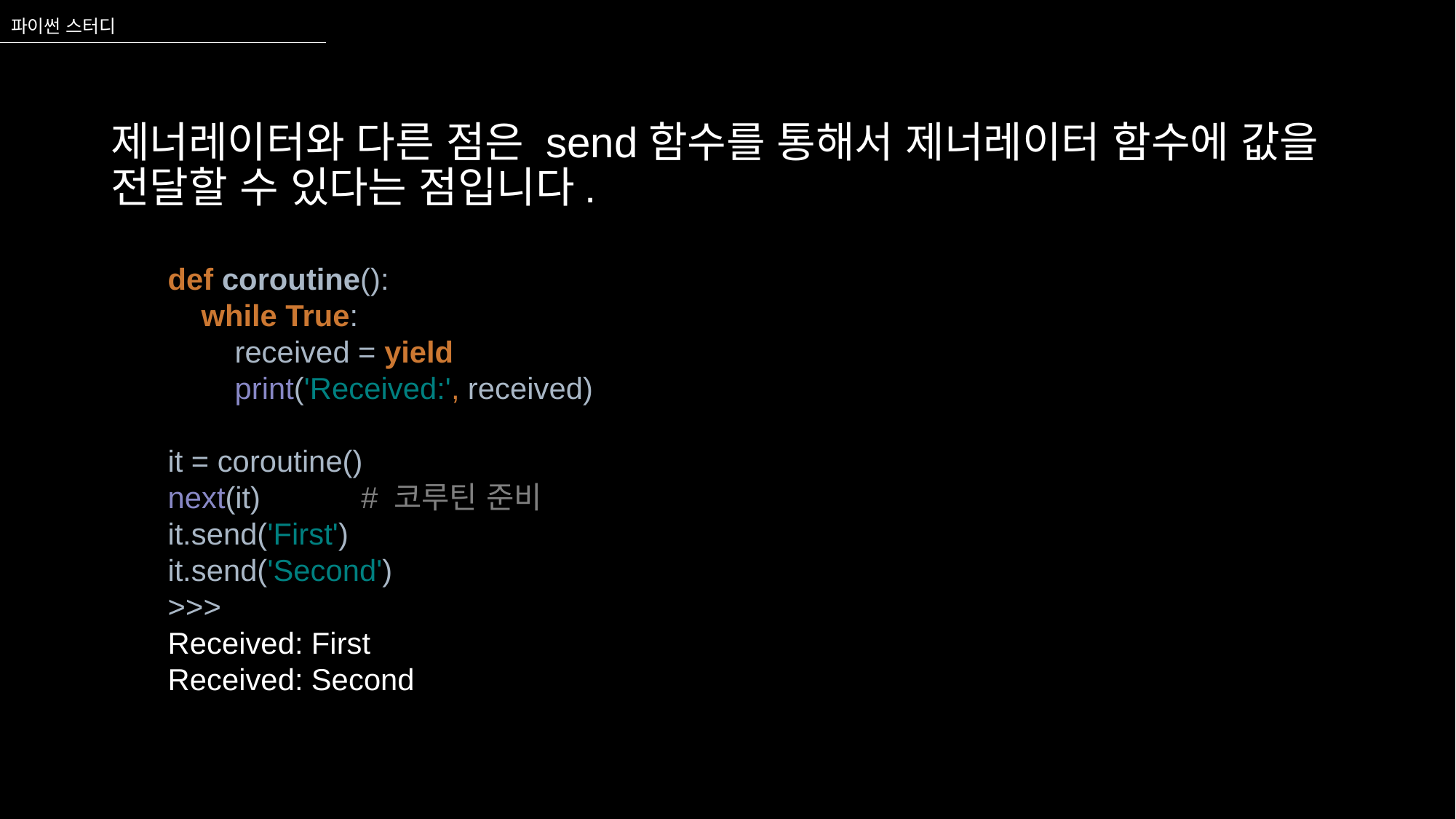

파이썬 스터디
제너레이터와 다른 점은 send함수를 통해서 제너레이터 함수에 값을 전달할 수 있다는 점입니다.
def coroutine():
    while True:
        received = yield
        print('Received:', received)
it = coroutine()
next(it)            # 코루틴 준비
it.send('First')
it.send('Second')
>>>
Received: First
Received: Second